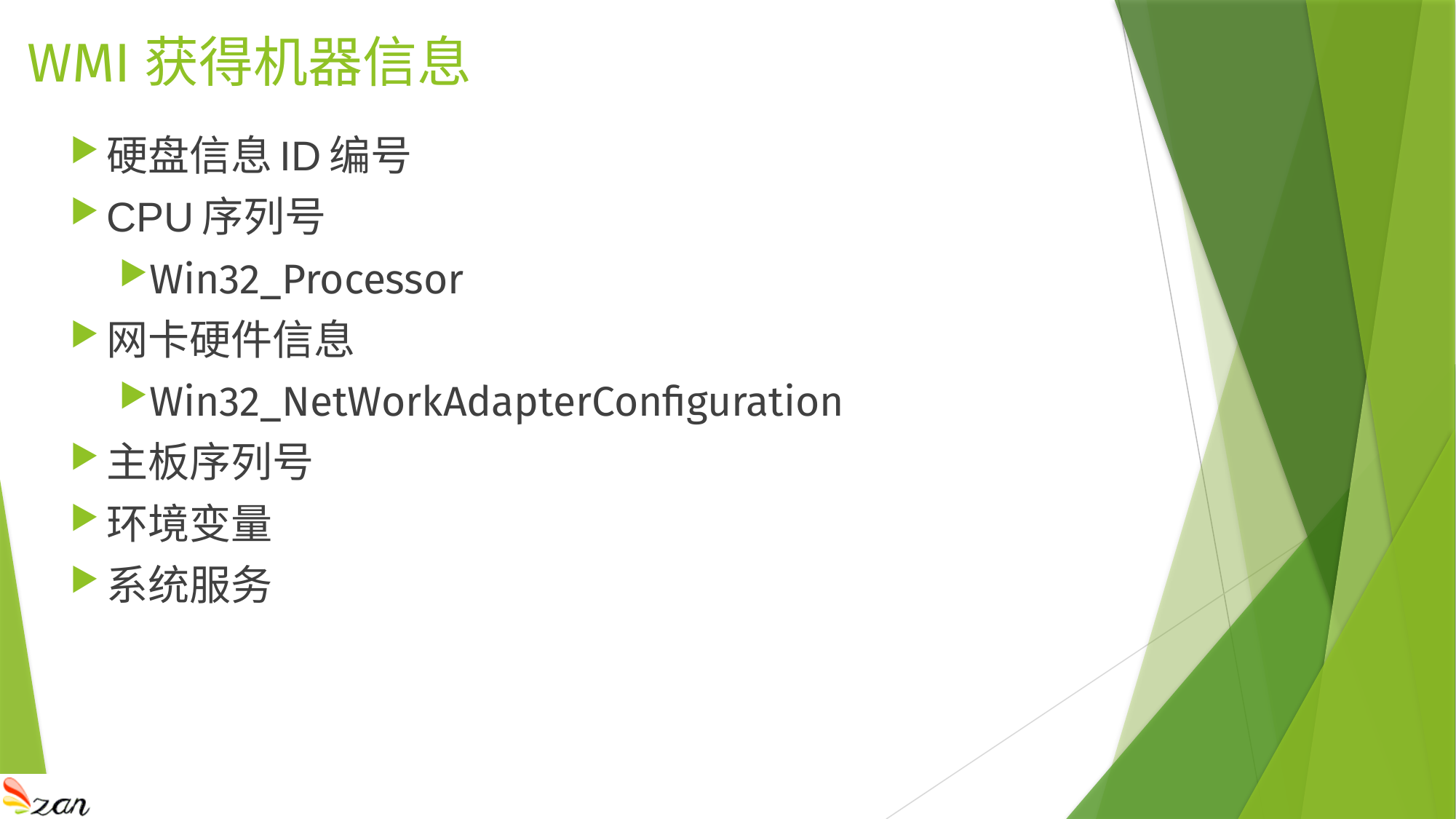

# WMI获得机器信息
硬盘信息ID编号
CPU序列号
Win32_Processor
网卡硬件信息
Win32_NetWorkAdapterConfiguration
主板序列号
环境变量
系统服务